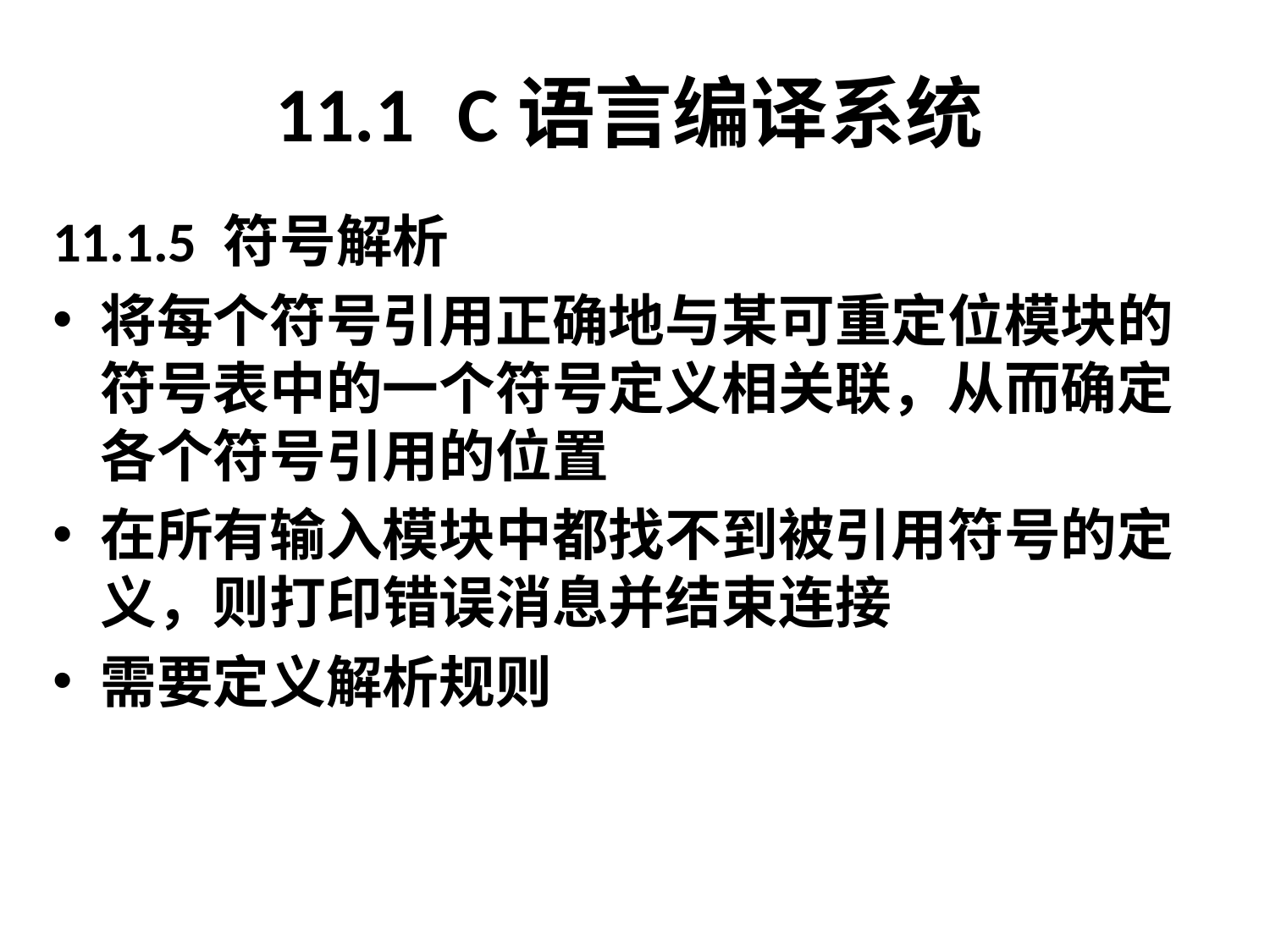

# 11.1  C语言编译系统
11.1.5 符号解析
将每个符号引用正确地与某可重定位模块的符号表中的一个符号定义相关联，从而确定各个符号引用的位置
在所有输入模块中都找不到被引用符号的定义，则打印错误消息并结束连接
需要定义解析规则